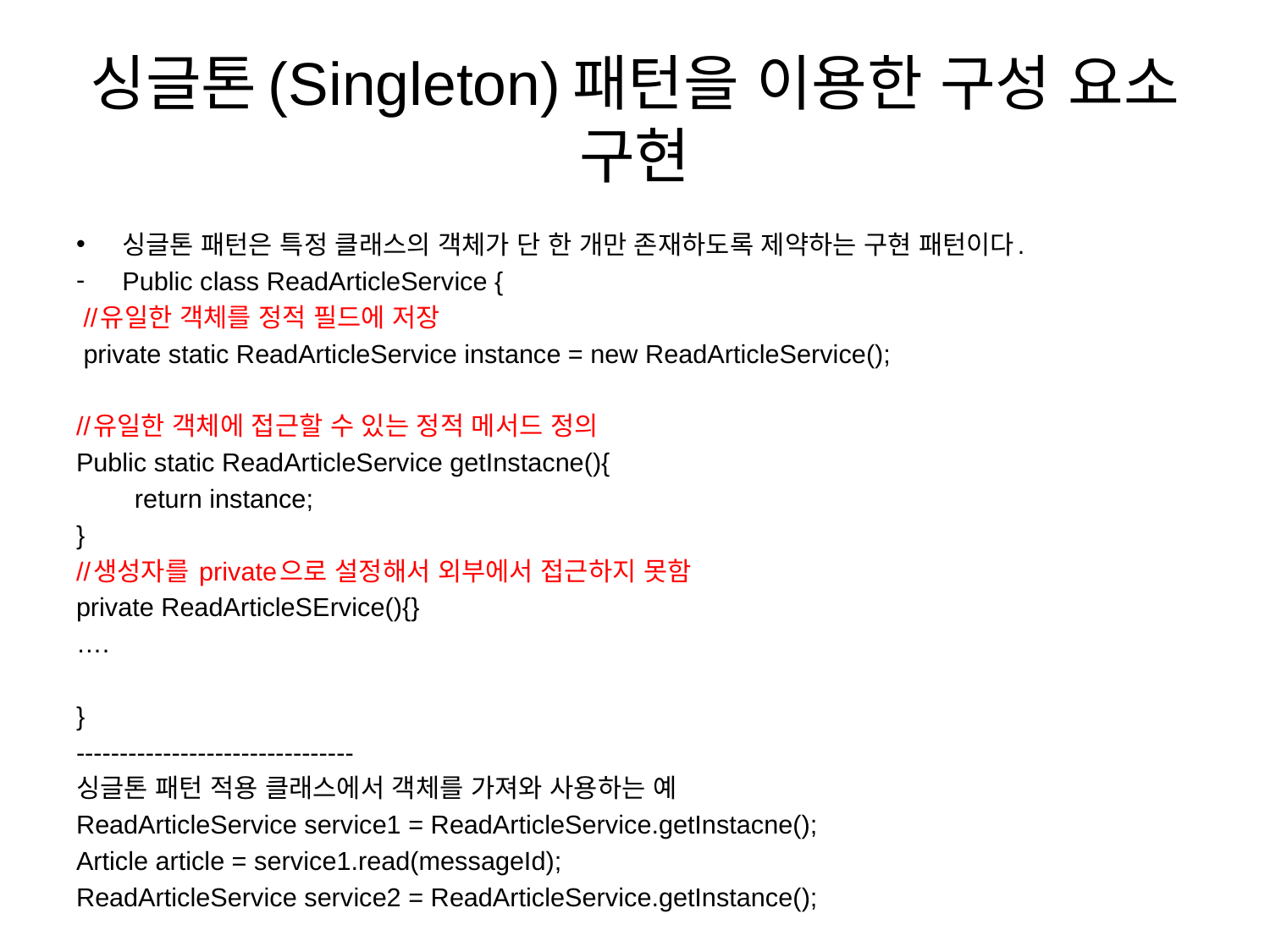

# 싱글톤(Singleton)패턴을 이용한 구성 요소 구현
싱글톤 패턴은 특정 클래스의 객체가 단 한 개만 존재하도록 제약하는 구현 패턴이다.
Public class ReadArticleService {
 //유일한 객체를 정적 필드에 저장
 private static ReadArticleService instance = new ReadArticleService();

//유일한 객체에 접근할 수 있는 정적 메서드 정의
Public static ReadArticleService getInstacne(){
	return instance;
}
//생성자를 private으로 설정해서 외부에서 접근하지 못함
private ReadArticleSErvice(){}
….

}
--------------------------------
싱글톤 패턴 적용 클래스에서 객체를 가져와 사용하는 예
ReadArticleService service1 = ReadArticleService.getInstacne();
Article article = service1.read(messageId);
ReadArticleService service2 = ReadArticleService.getInstance();

생성자를 직접 사용하지 않고 객체에 접근할 수 있는 getInstance()메서드를 이용해서 객체를 구한 뒤 필요한 기능을 실행한다. 또한 getInstacne(0메서드는 매번 동일한 객체를 리턴하므로 위코드에서 service1과 service2는 같은 객체를 참조하게 된다.